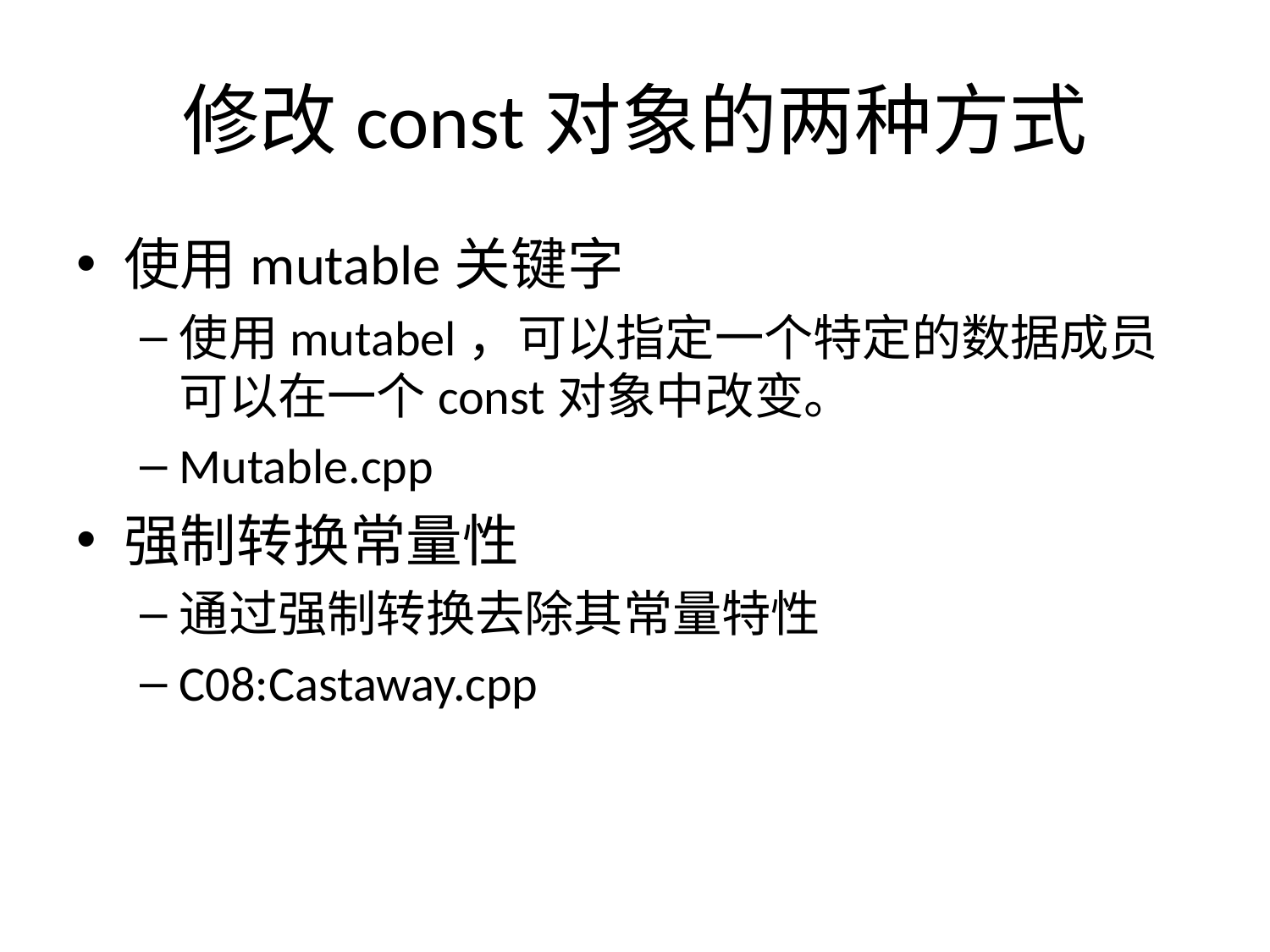

# 修改const对象的两种方式
使用mutable关键字
使用mutabel，可以指定一个特定的数据成员可以在一个const对象中改变。
Mutable.cpp
强制转换常量性
通过强制转换去除其常量特性
C08:Castaway.cpp